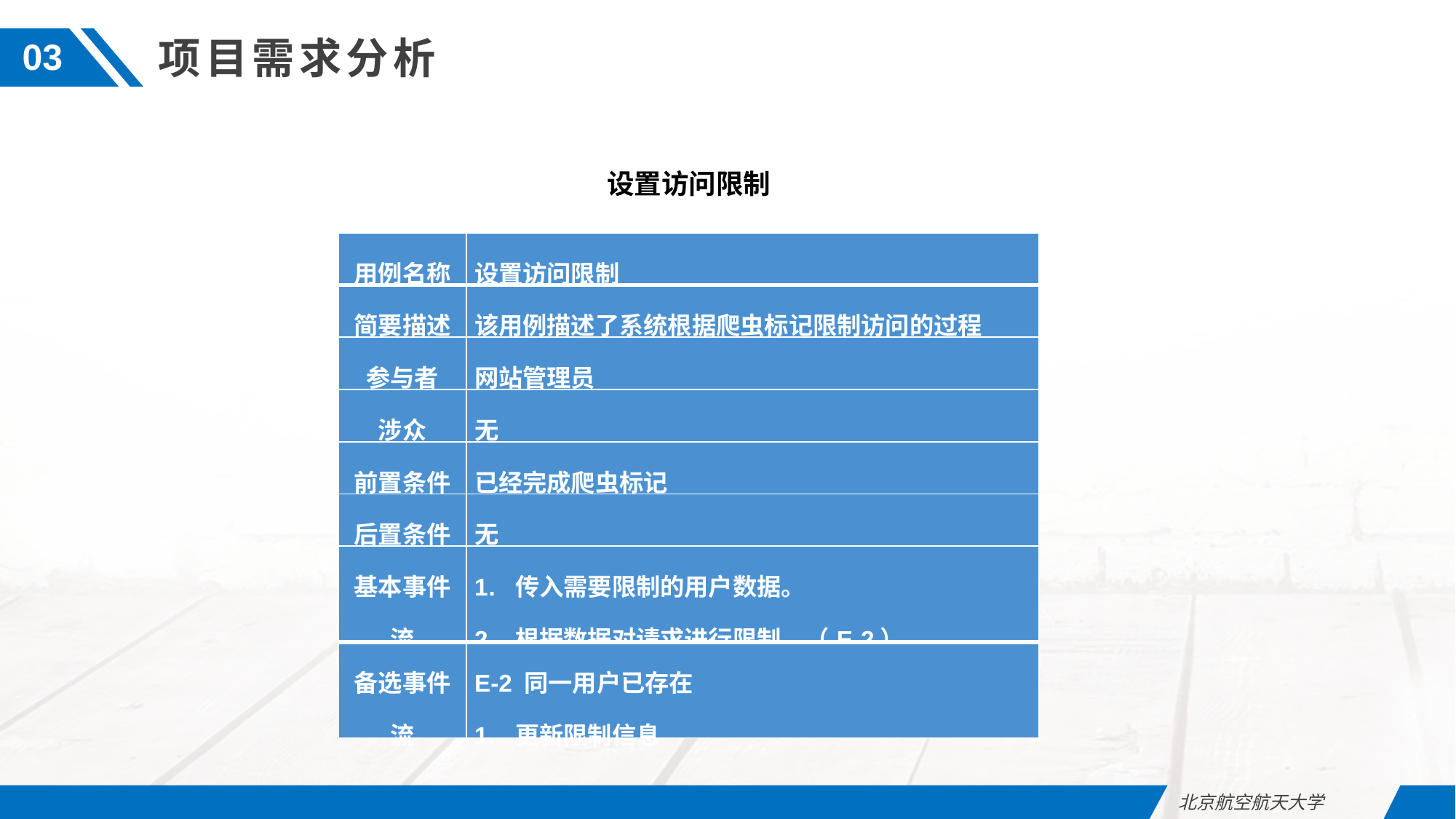

项目需求分析

03
设置访问限制
| 用例名称 | 设置访问限制 |
| --- | --- |
| 简要描述 | 该用例描述了系统根据爬虫标记限制访问的过程 |
| 参与者 | 网站管理员 |
| 涉众 | 无 |
| 前置条件 | 已经完成爬虫标记 |
| 后置条件 | 无 |
| 基本事件流 | 传入需要限制的用户数据。 根据数据对请求进行限制。（E-2） |
| 备选事件流 | E-2 同一用户已存在 更新限制信息 |

北京航空航天大学